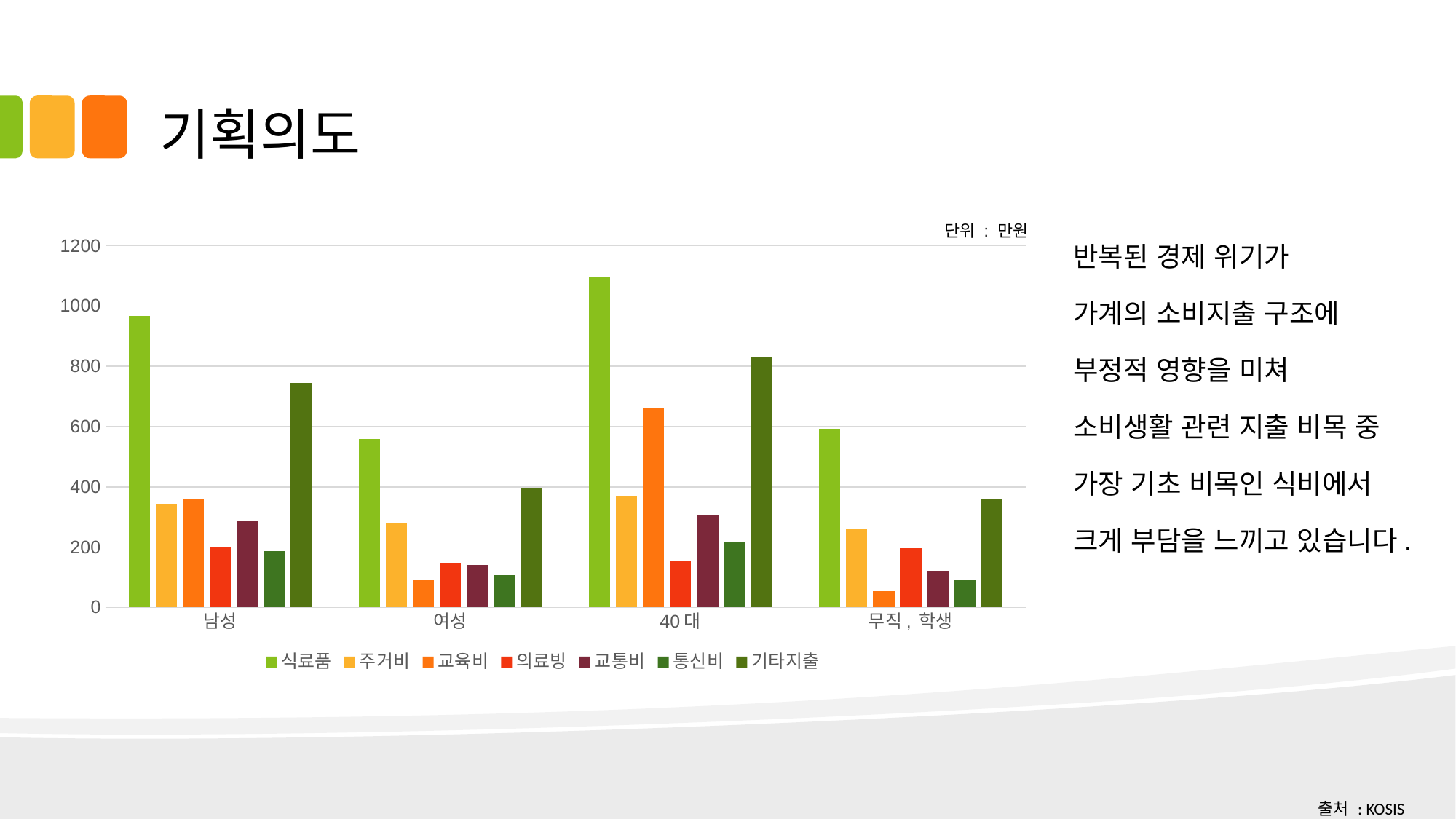

# 기획의도
단위 : 만원

### Chart

| Category | 식료품 | 주거비 | 교육비 | 의료빙 | 교통비 | 통신비 | 기타지출 |
|---|---|---|---|---|---|---|---|
| 남성 | 966.0 | 345.0 | 362.0 | 198.0 | 289.0 | 187.0 | 746.0 |
| 여성 | 558.0 | 280.0 | 90.0 | 147.0 | 140.0 | 107.0 | 398.0 |
| 40대 | 1096.0 | 371.0 | 662.0 | 156.0 | 308.0 | 215.0 | 833.0 |
| 무직, 학생 | 593.0 | 260.0 | 53.0 | 197.0 | 121.0 | 90.0 | 358.0 |
반복된 경제 위기가
가계의 소비지출 구조에
부정적 영향을 미쳐
소비생활 관련 지출 비목 중
가장 기초 비목인 식비에서
크게 부담을 느끼고 있습니다.
출처 : KOSIS (2021)